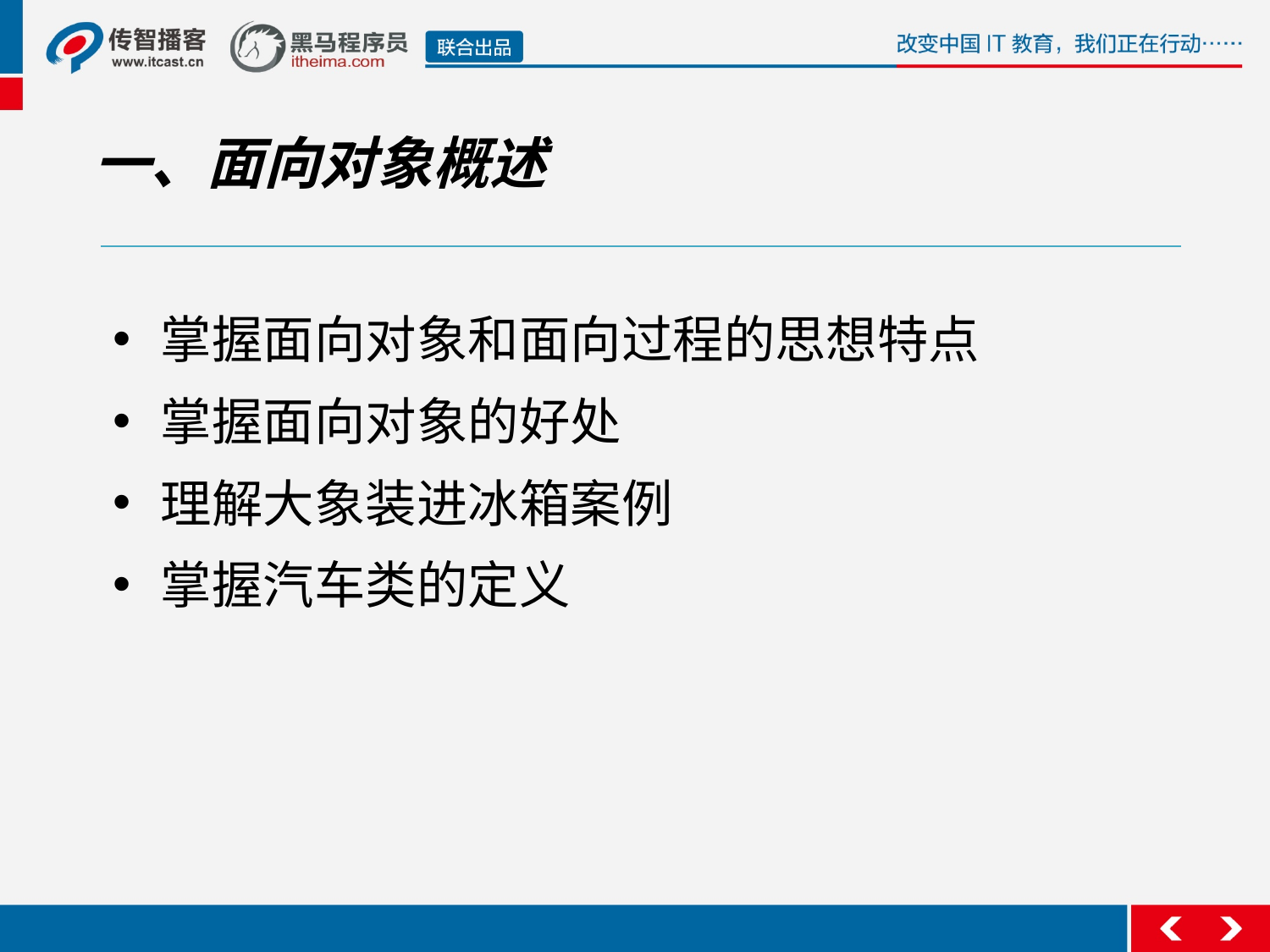

一、面向对象概述
掌握面向对象和面向过程的思想特点
掌握面向对象的好处
理解大象装进冰箱案例
掌握汽车类的定义